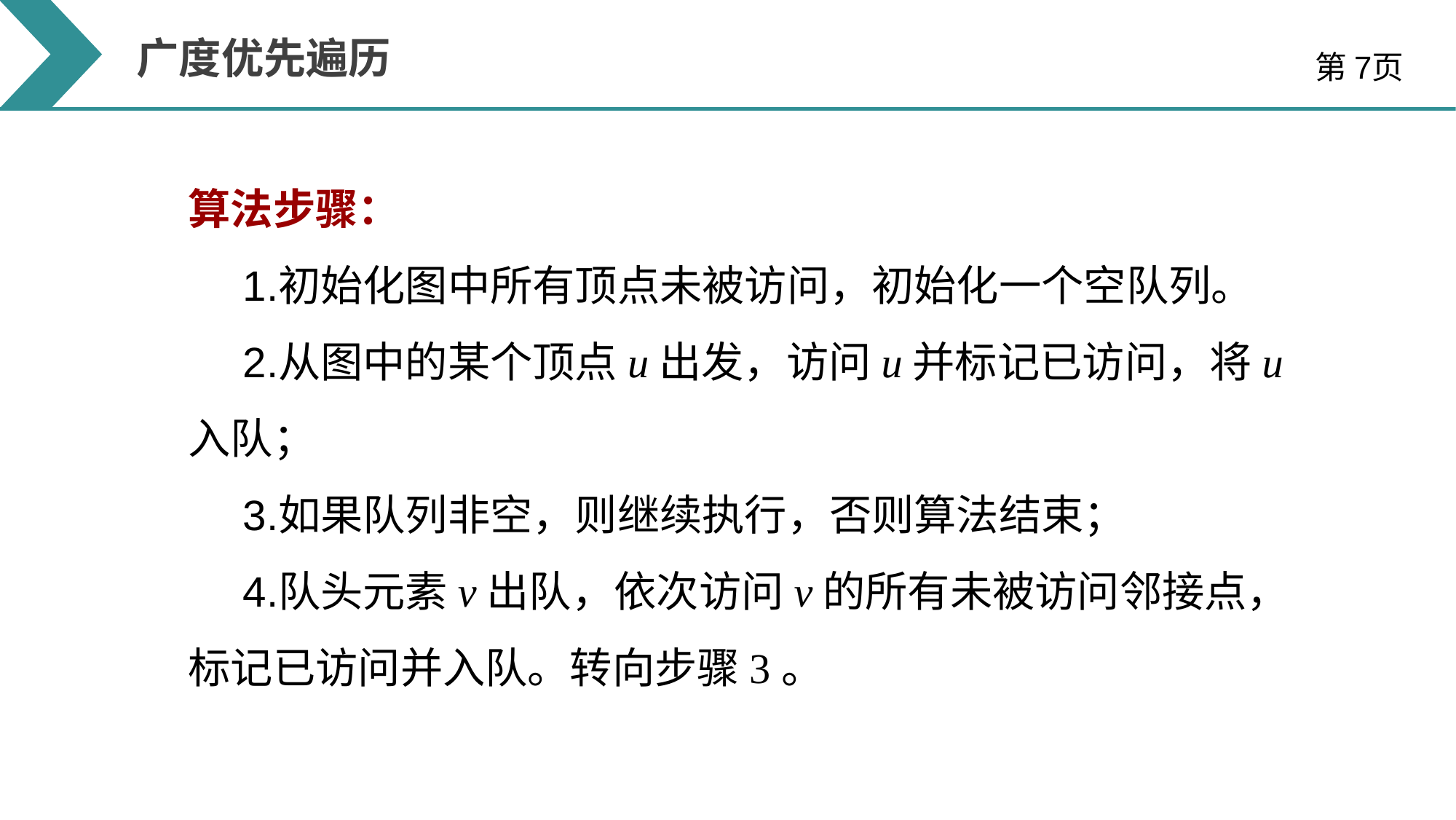

广度优先遍历
第7页
算法步骤：
初始化图中所有顶点未被访问，初始化一个空队列。
从图中的某个顶点u出发，访问u并标记已访问，将u入队；
如果队列非空，则继续执行，否则算法结束；
队头元素v出队，依次访问v的所有未被访问邻接点，标记已访问并入队。转向步骤3。